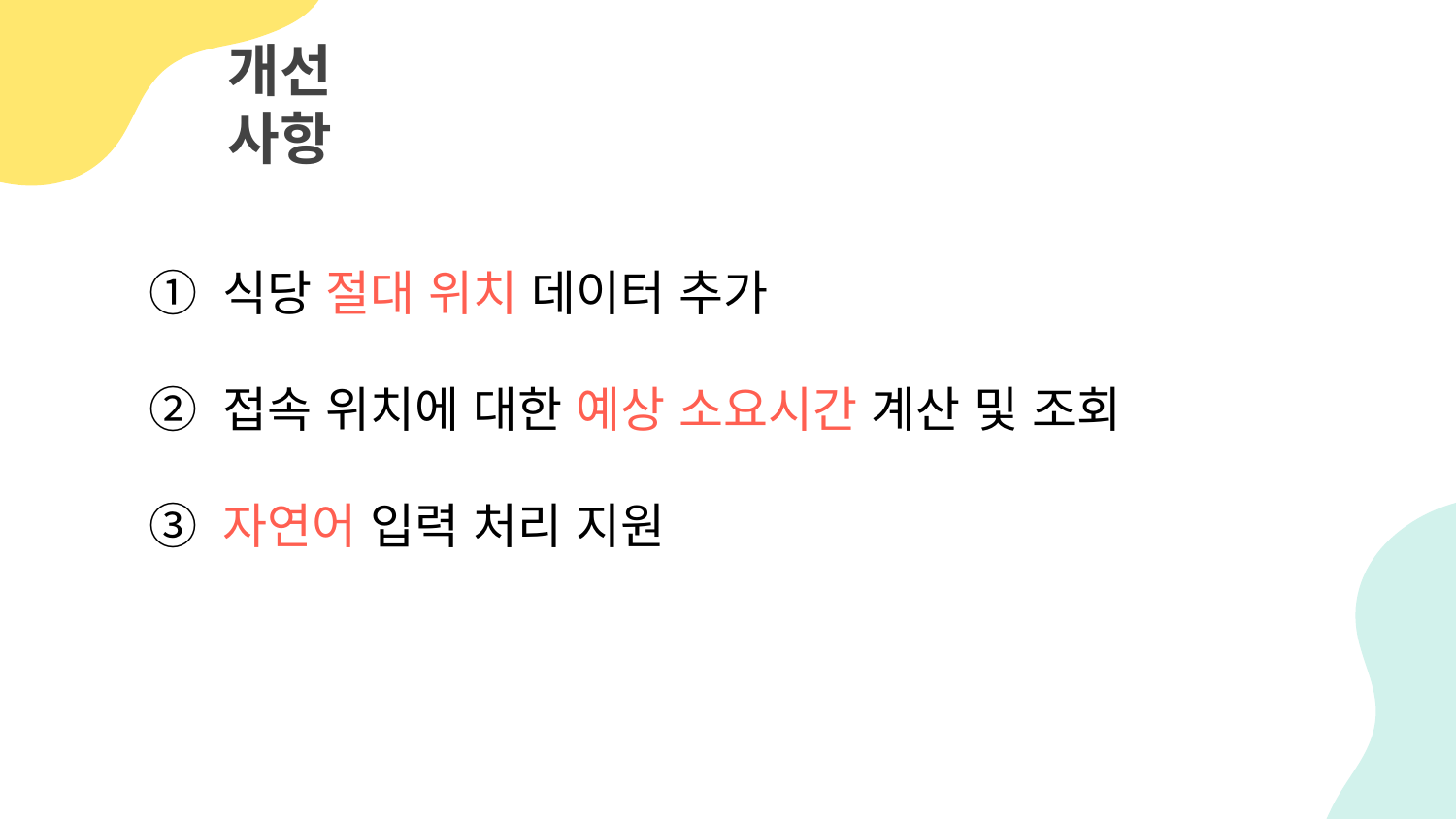

개선 사항
① 식당 절대 위치 데이터 추가

② 접속 위치에 대한 예상 소요시간 계산 및 조회

③ 자연어 입력 처리 지원